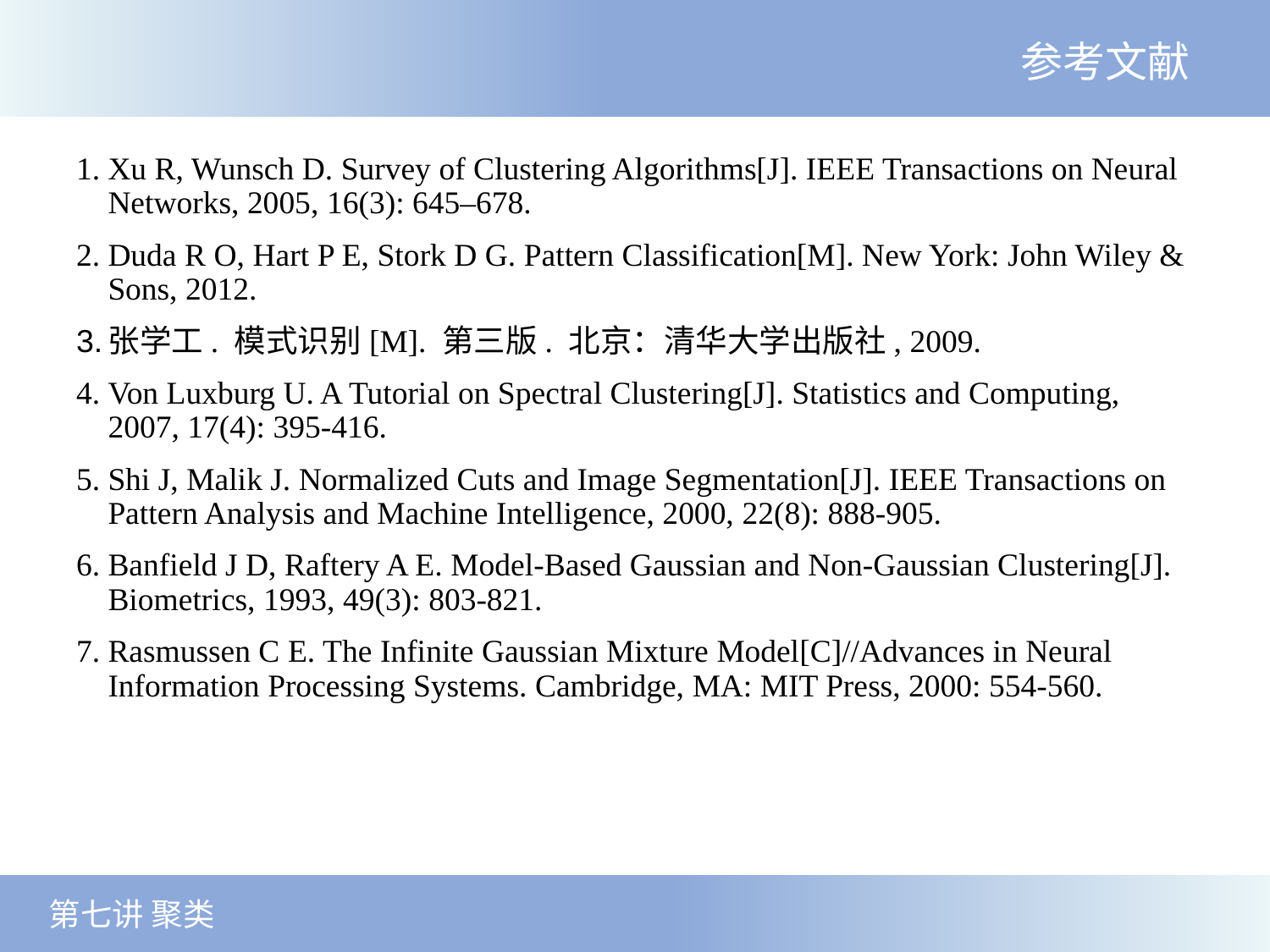

参考文献
Xu R, Wunsch D. Survey of Clustering Algorithms[J]. IEEE Transactions on Neural Networks, 2005, 16(3): 645–678.
Duda R O, Hart P E, Stork D G. Pattern Classification[M]. New York: John Wiley & Sons, 2012.
张学工. 模式识别[M]. 第三版. 北京：清华大学出版社, 2009.
Von Luxburg U. A Tutorial on Spectral Clustering[J]. Statistics and Computing, 2007, 17(4): 395-416.
Shi J, Malik J. Normalized Cuts and Image Segmentation[J]. IEEE Transactions on Pattern Analysis and Machine Intelligence, 2000, 22(8): 888-905.
Banfield J D, Raftery A E. Model-Based Gaussian and Non-Gaussian Clustering[J]. Biometrics, 1993, 49(3): 803-821.
Rasmussen C E. The Infinite Gaussian Mixture Model[C]//Advances in Neural Information Processing Systems. Cambridge, MA: MIT Press, 2000: 554-560.
    第七讲 聚类